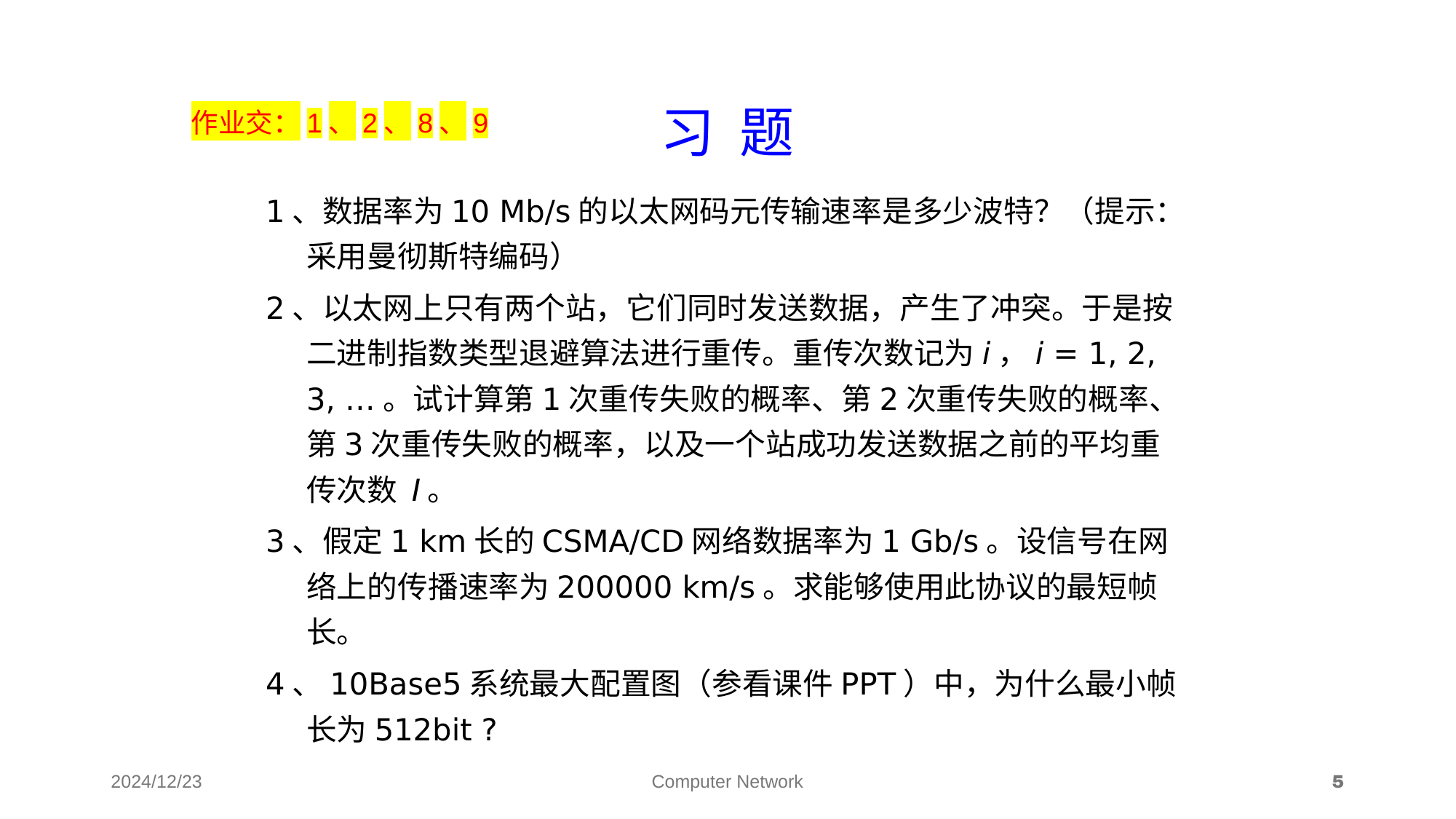

作业交：1、2、8、9
习  题
1、数据率为10 Mb/s的以太网码元传输速率是多少波特？（提示：采用曼彻斯特编码）
2、以太网上只有两个站，它们同时发送数据，产生了冲突。于是按二进制指数类型退避算法进行重传。重传次数记为i，i = 1, 2, 3, …。试计算第1次重传失败的概率、第2次重传失败的概率、第3次重传失败的概率，以及一个站成功发送数据之前的平均重传次数 I。
3、假定1 km长的CSMA/CD网络数据率为1 Gb/s。设信号在网络上的传播速率为200000 km/s。求能够使用此协议的最短帧长。
4、10Base5系统最大配置图（参看课件PPT）中，为什么最小帧长为512bit ?
Computer Network
5
2024/12/23